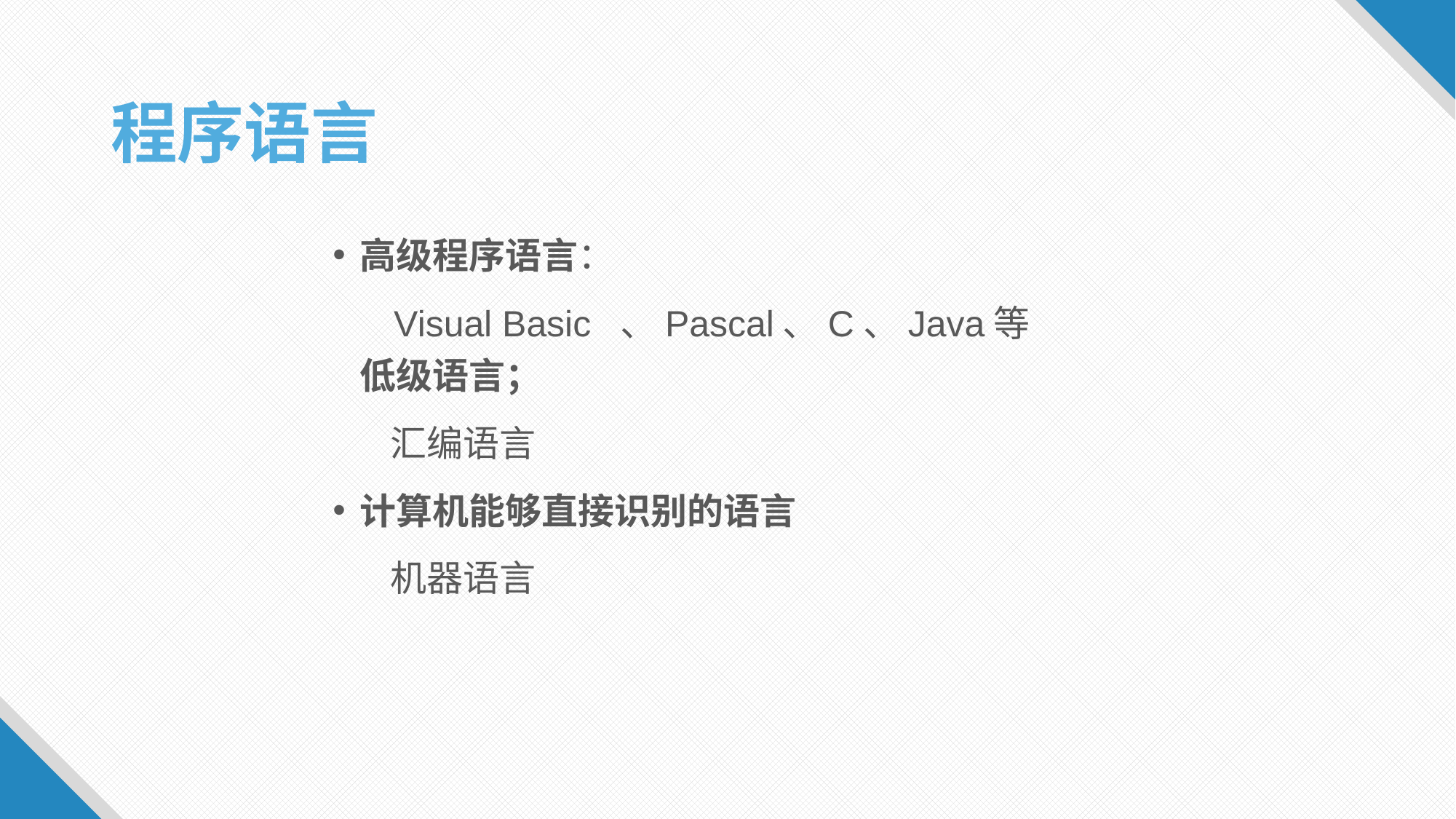

# 程序语言
高级程序语言：
      Visual Basic  、Pascal、C、Java等                      低级语言；
      汇编语言
计算机能够直接识别的语言
      机器语言